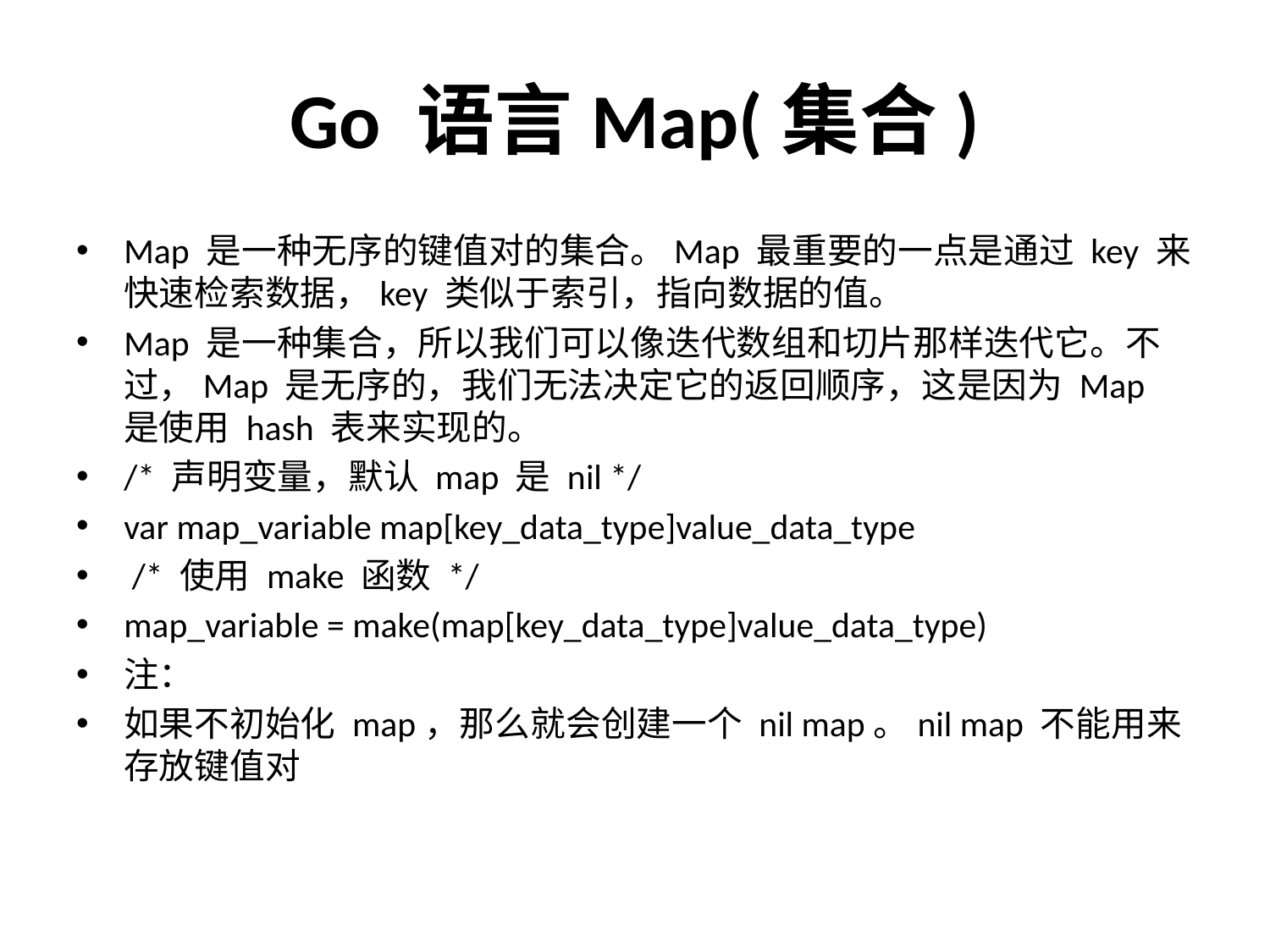

# Go 语言Map(集合)
Map 是一种无序的键值对的集合。Map 最重要的一点是通过 key 来快速检索数据，key 类似于索引，指向数据的值。
Map 是一种集合，所以我们可以像迭代数组和切片那样迭代它。不过，Map 是无序的，我们无法决定它的返回顺序，这是因为 Map 是使用 hash 表来实现的。
/* 声明变量，默认 map 是 nil */
var map_variable map[key_data_type]value_data_type
 /* 使用 make 函数 */
map_variable = make(map[key_data_type]value_data_type)
注：
如果不初始化 map，那么就会创建一个 nil map。nil map 不能用来存放键值对